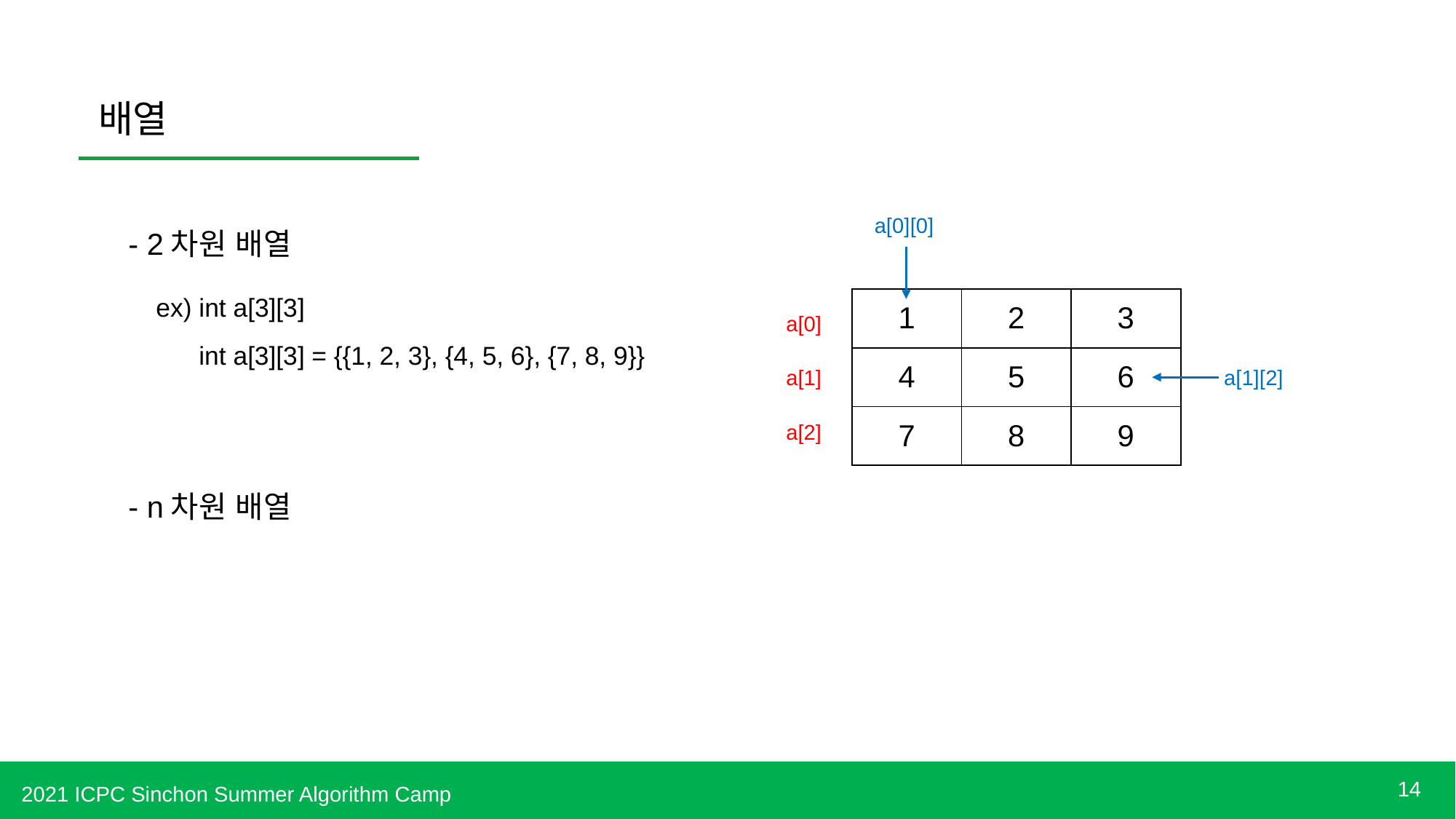

배열
a[0][0]
- 2차원 배열
ex) int a[3][3]
| 1 | 2 | 3 |
| --- | --- | --- |
| 4 | 5 | 6 |
| 7 | 8 | 9 |
a[0]
int a[3][3] = {{1, 2, 3}, {4, 5, 6}, {7, 8, 9}}
a[1]
a[1][2]
a[2]
- n차원 배열

14
2021 ICPC Sinchon Summer Algorithm Camp